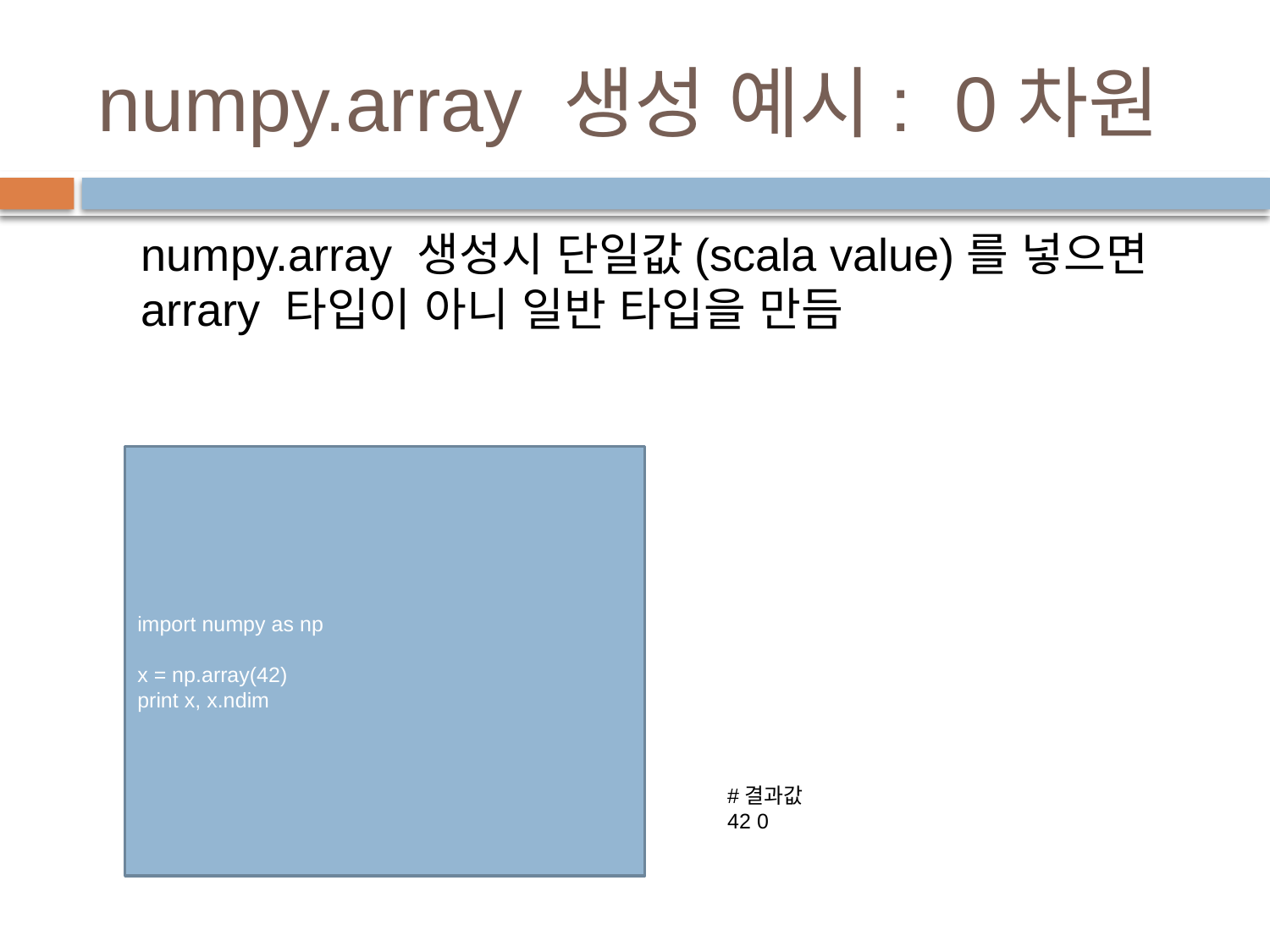

# numpy.array 생성 예시:  0차원
numpy.array 생성시 단일값(scala value)를 넣으면 arrary 타입이 아니 일반 타입을 만듬
import numpy as np

x = np.array(42)
print x, x.ndim
#결과값
42 0